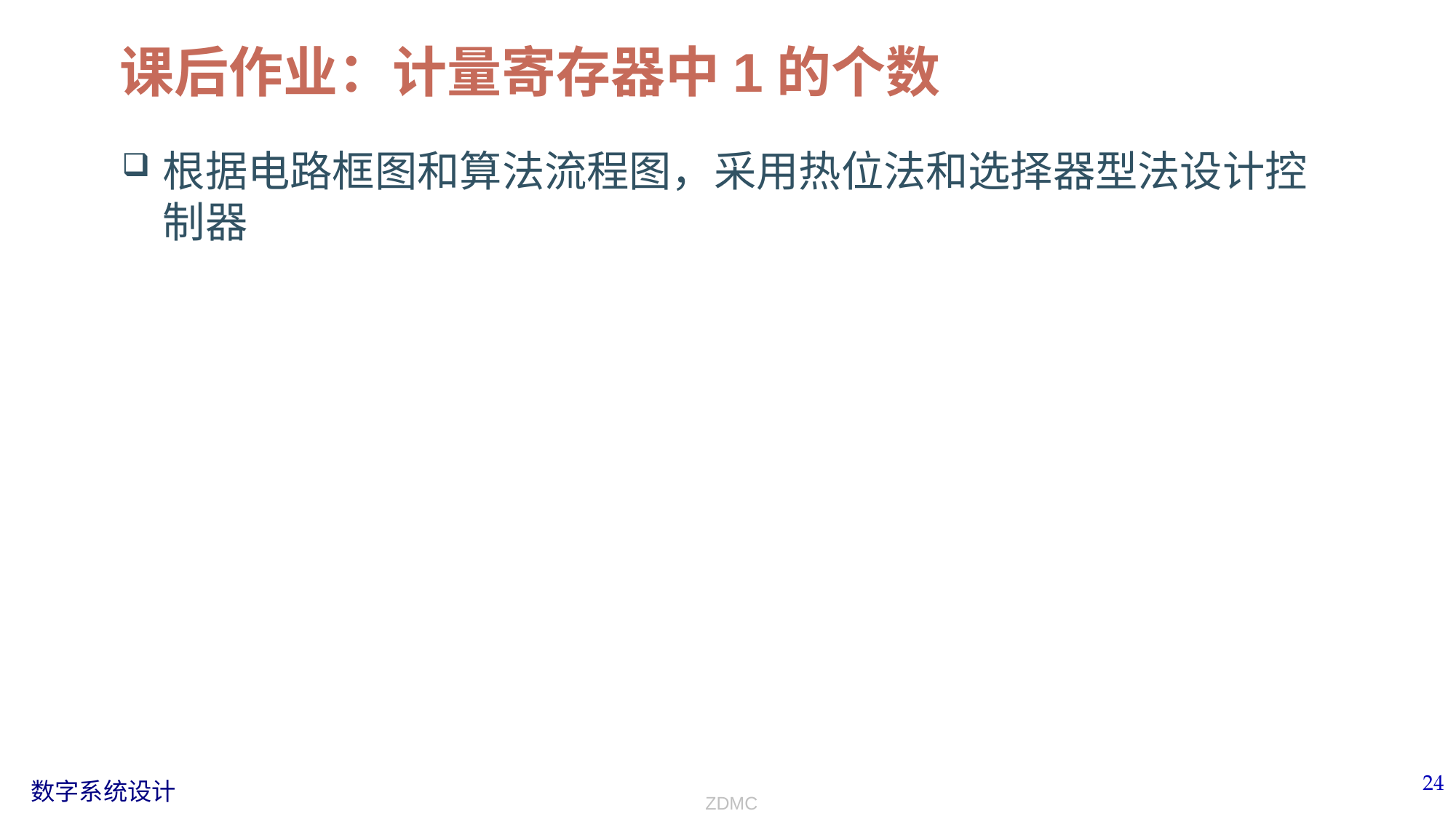

# 课后作业：计量寄存器中1的个数
根据电路框图和算法流程图，采用热位法和选择器型法设计控制器

ZDMC
24